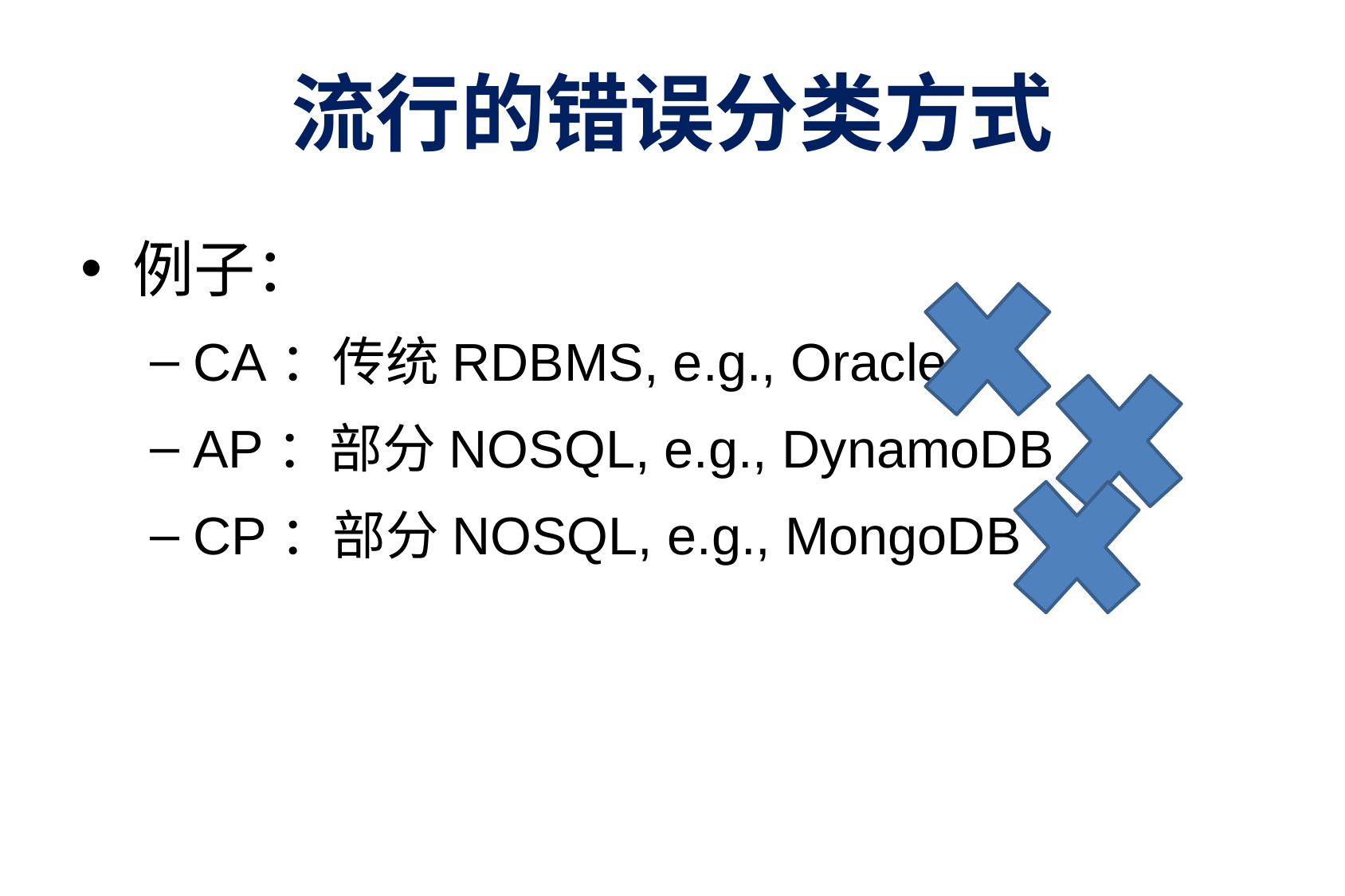

# 流行的错误分类方式
例子：
CA：传统RDBMS, e.g., Oracle
AP：部分NOSQL, e.g., DynamoDB
CP：部分NOSQL, e.g., MongoDB